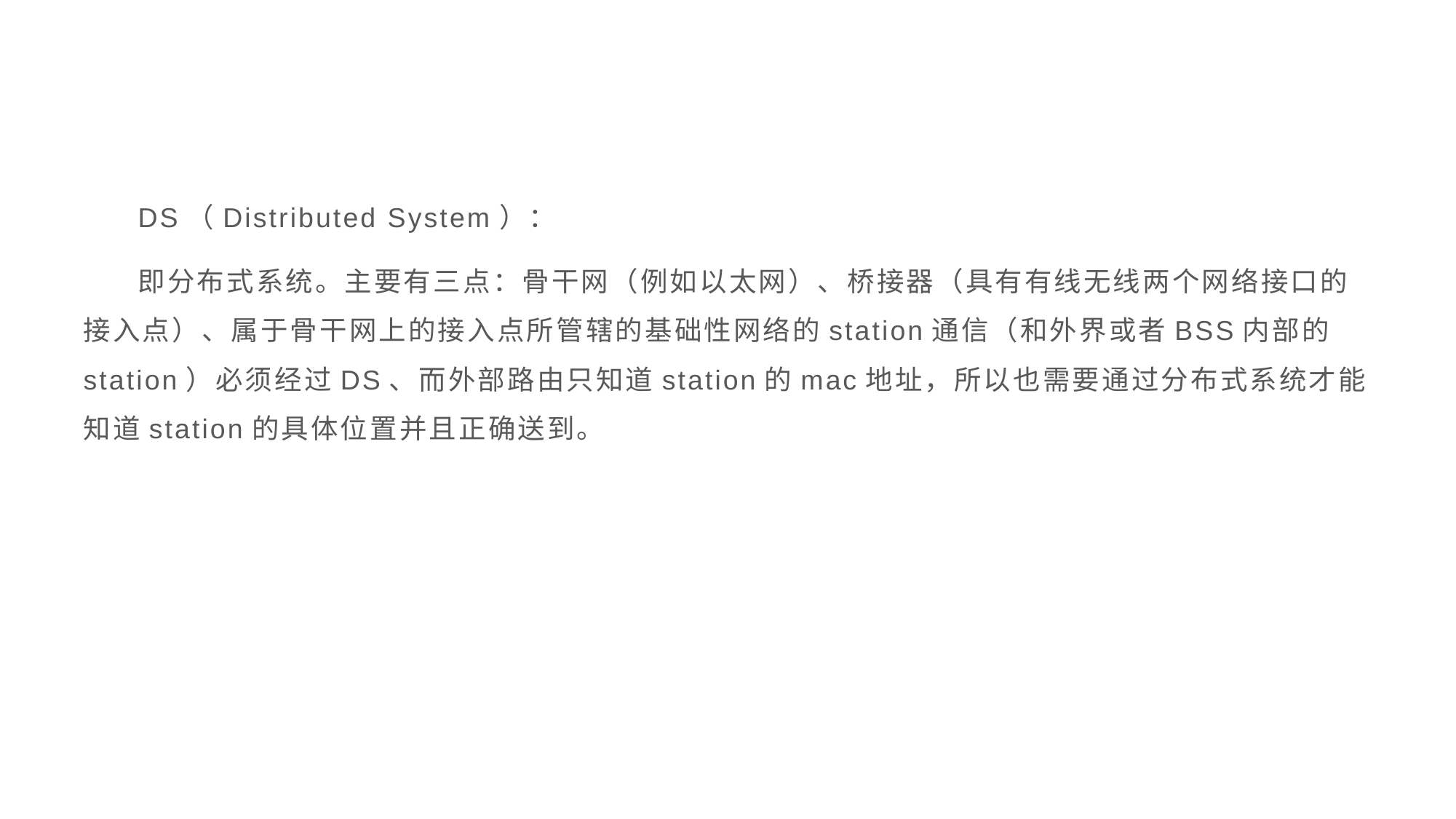

DS（Distributed System）：
即分布式系统。主要有三点：骨干网（例如以太网）、桥接器（具有有线无线两个网络接口的接入点）、属于骨干网上的接入点所管辖的基础性网络的station通信（和外界或者BSS内部的station）必须经过DS、而外部路由只知道station的mac地址，所以也需要通过分布式系统才能知道station的具体位置并且正确送到。